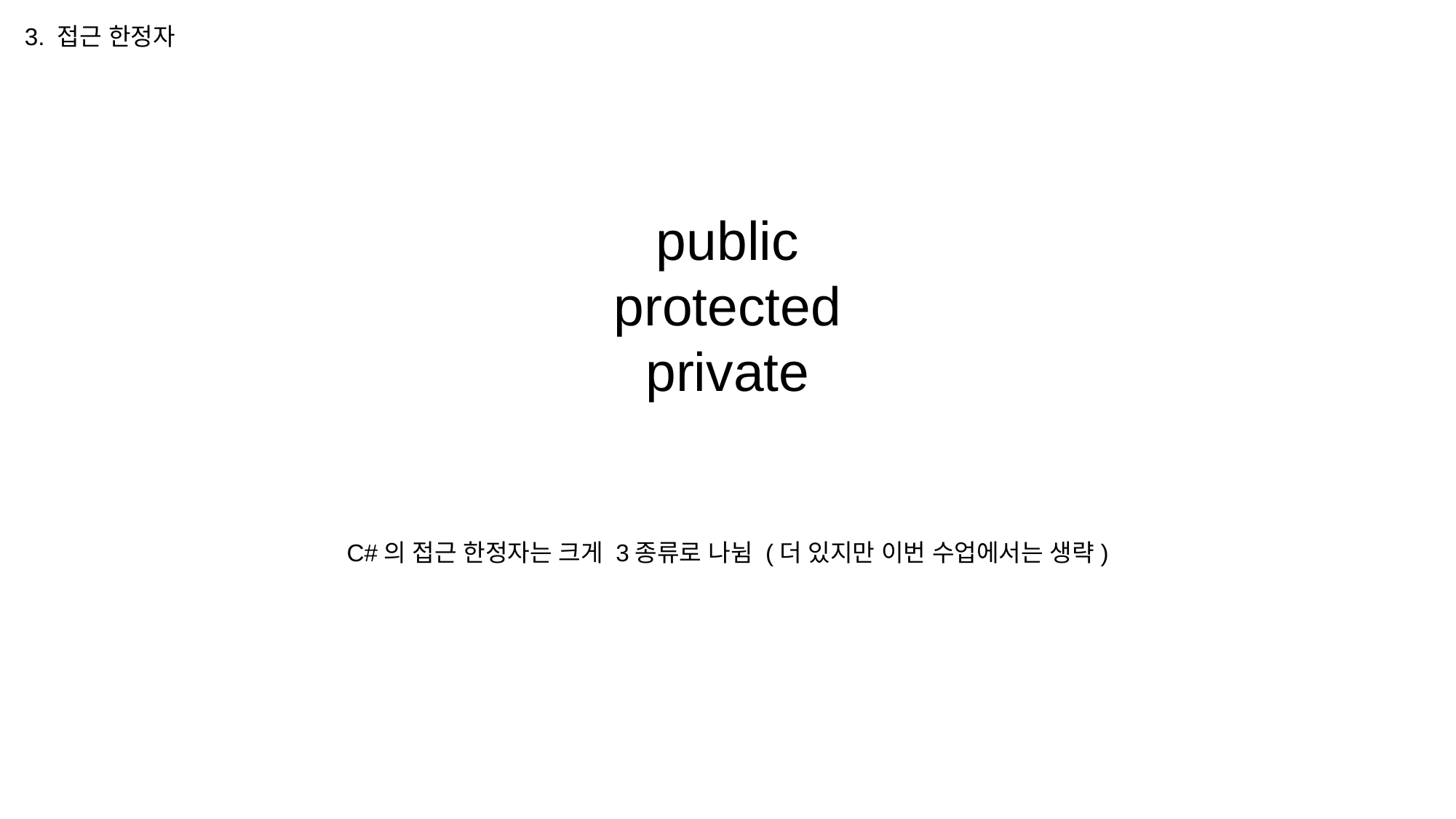

3. 접근 한정자
public
protected
private
C#의 접근 한정자는 크게 3종류로 나뉨 (더 있지만 이번 수업에서는 생략)